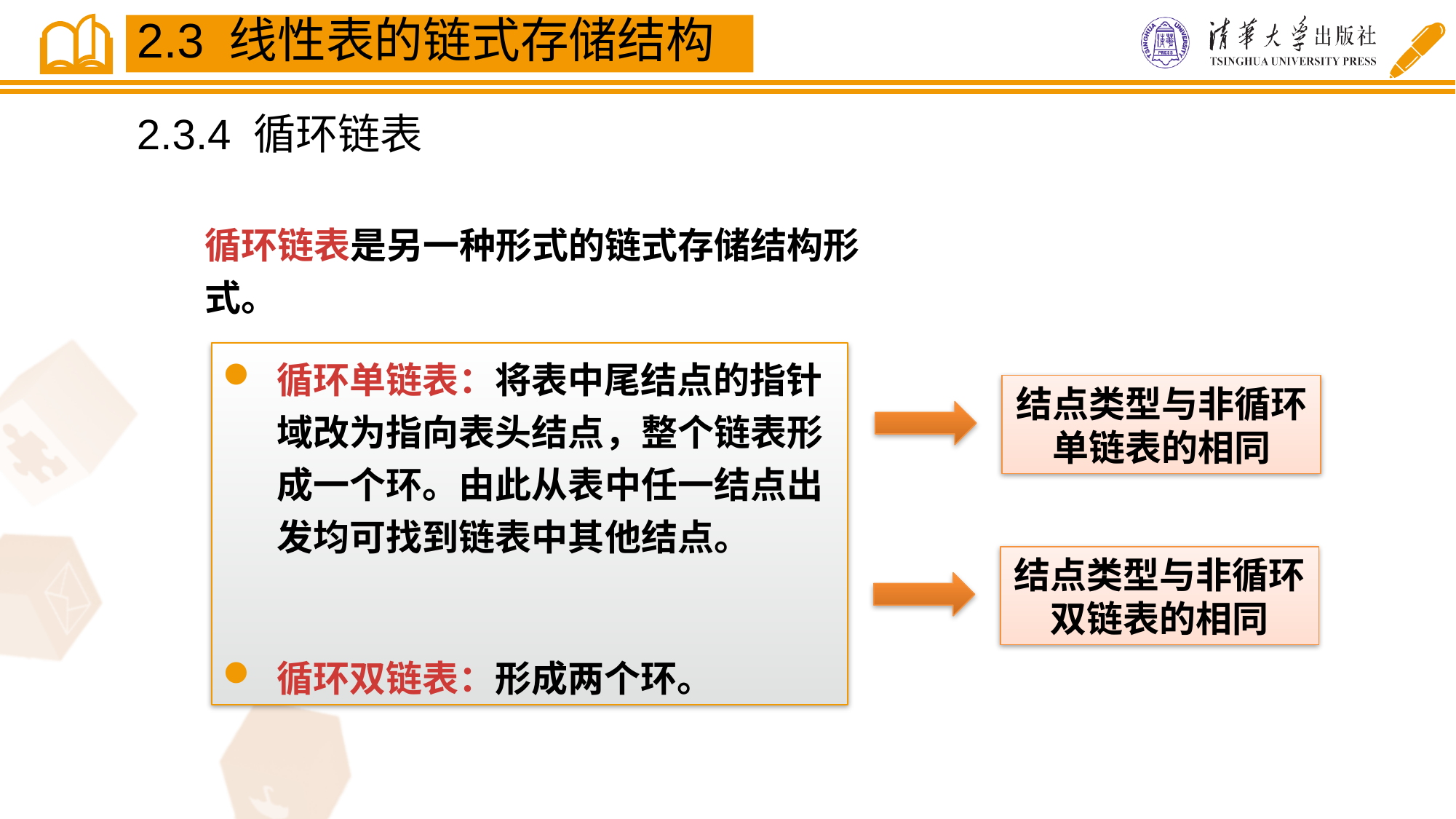

2.3 线性表的链式存储结构
2.3.4 循环链表
循环链表是另一种形式的链式存储结构形式。
循环单链表：将表中尾结点的指针域改为指向表头结点，整个链表形成一个环。由此从表中任一结点出发均可找到链表中其他结点。

循环双链表：形成两个环。
结点类型与非循环单链表的相同

结点类型与非循环双链表的相同